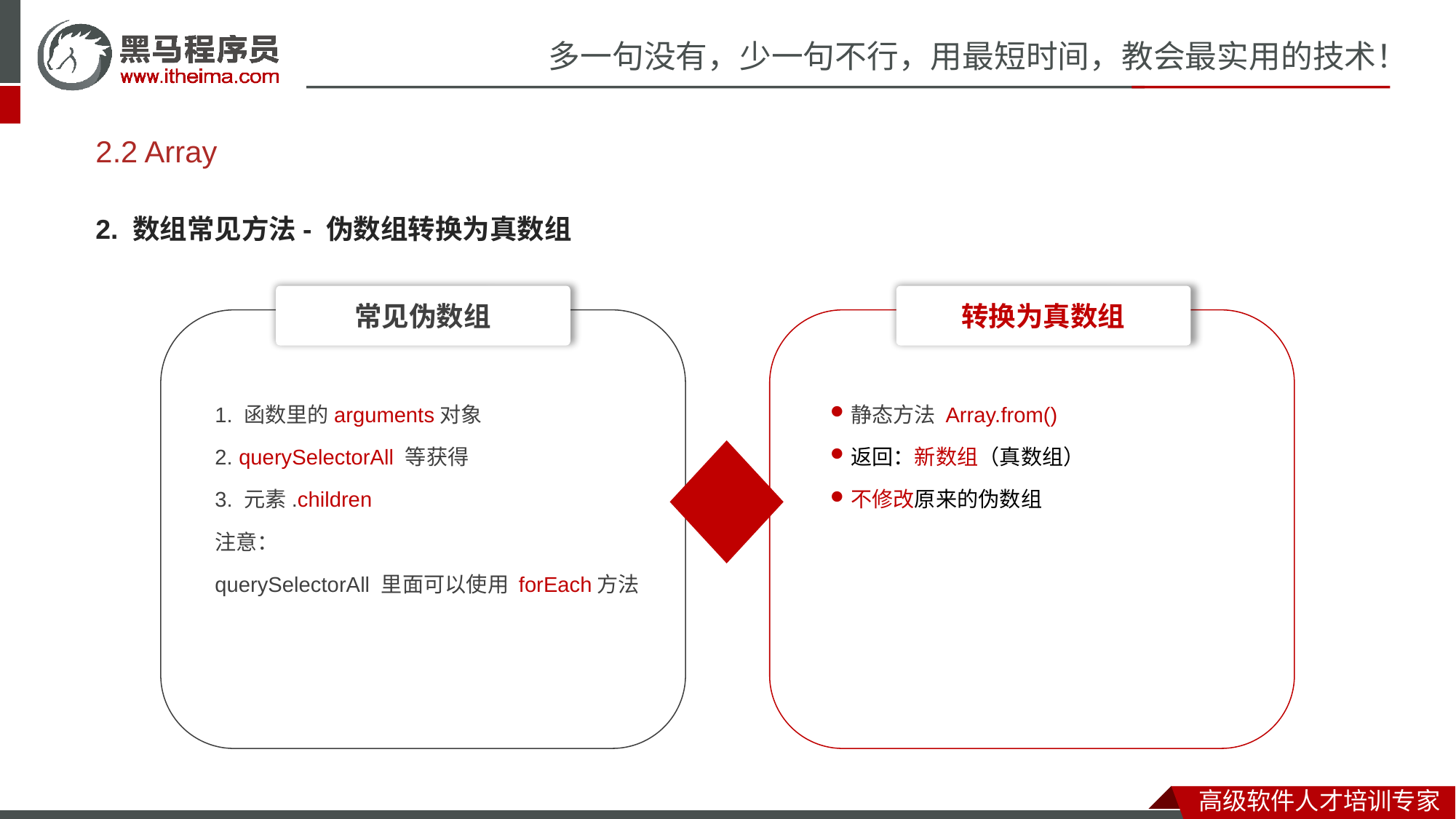

# 2.2 Array
2. 数组常见方法- 伪数组转换为真数组

转换为真数组
常见伪数组
静态方法 Array.from()
返回：新数组（真数组）
不修改原来的伪数组

1. 函数里的arguments对象
2. querySelectorAll 等获得
3. 元素.children
注意：
querySelectorAll 里面可以使用 forEach方法